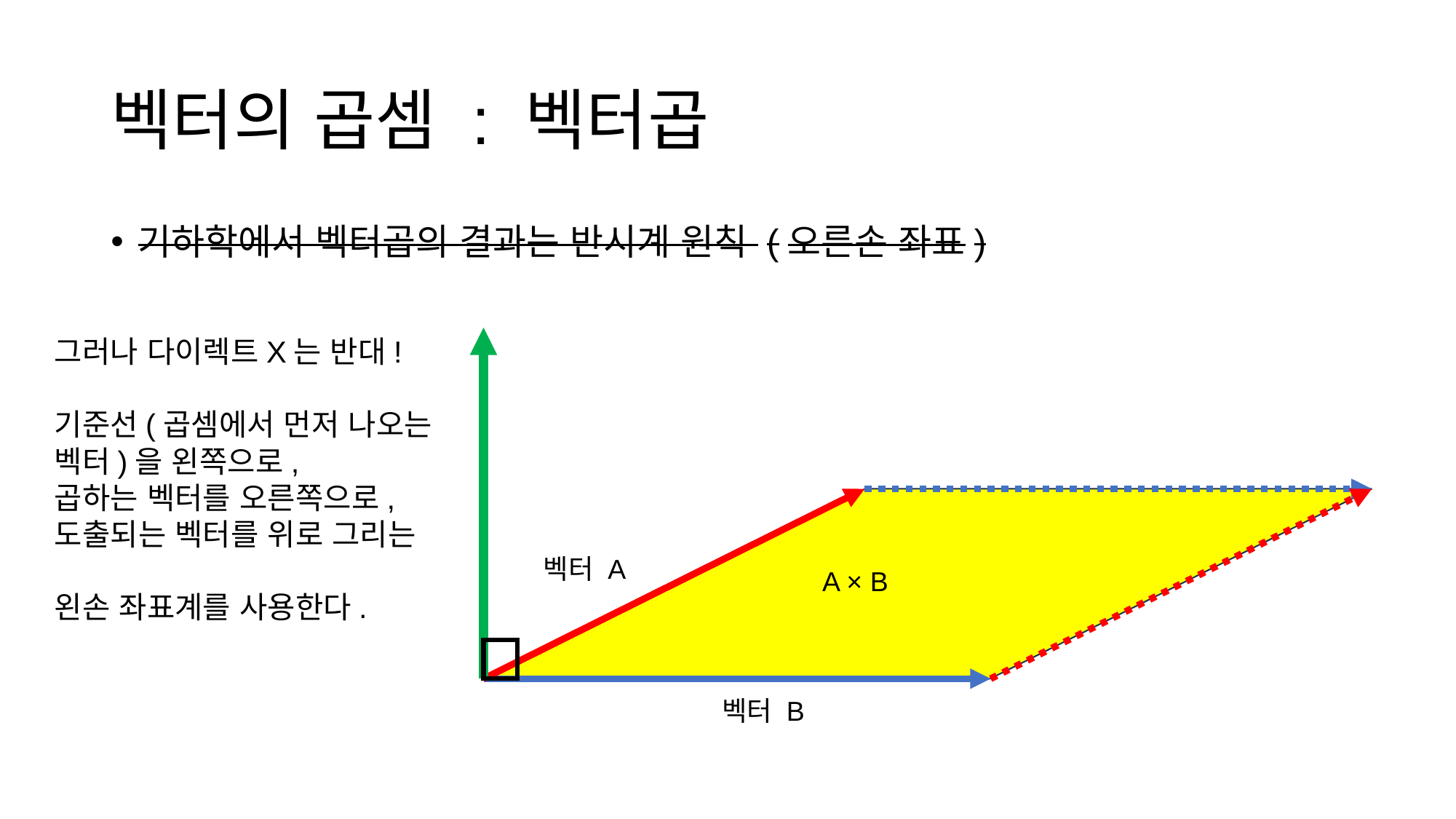

# 벡터의 곱셈 : 벡터곱
기하학에서 벡터곱의 결과는 반시계 원칙 (오른손 좌표)
그러나 다이렉트X는 반대!

기준선(곱셈에서 먼저 나오는 벡터)을 왼쪽으로,
곱하는 벡터를 오른쪽으로,
도출되는 벡터를 위로 그리는

왼손 좌표계를 사용한다.

벡터 A
A × B

벡터 B